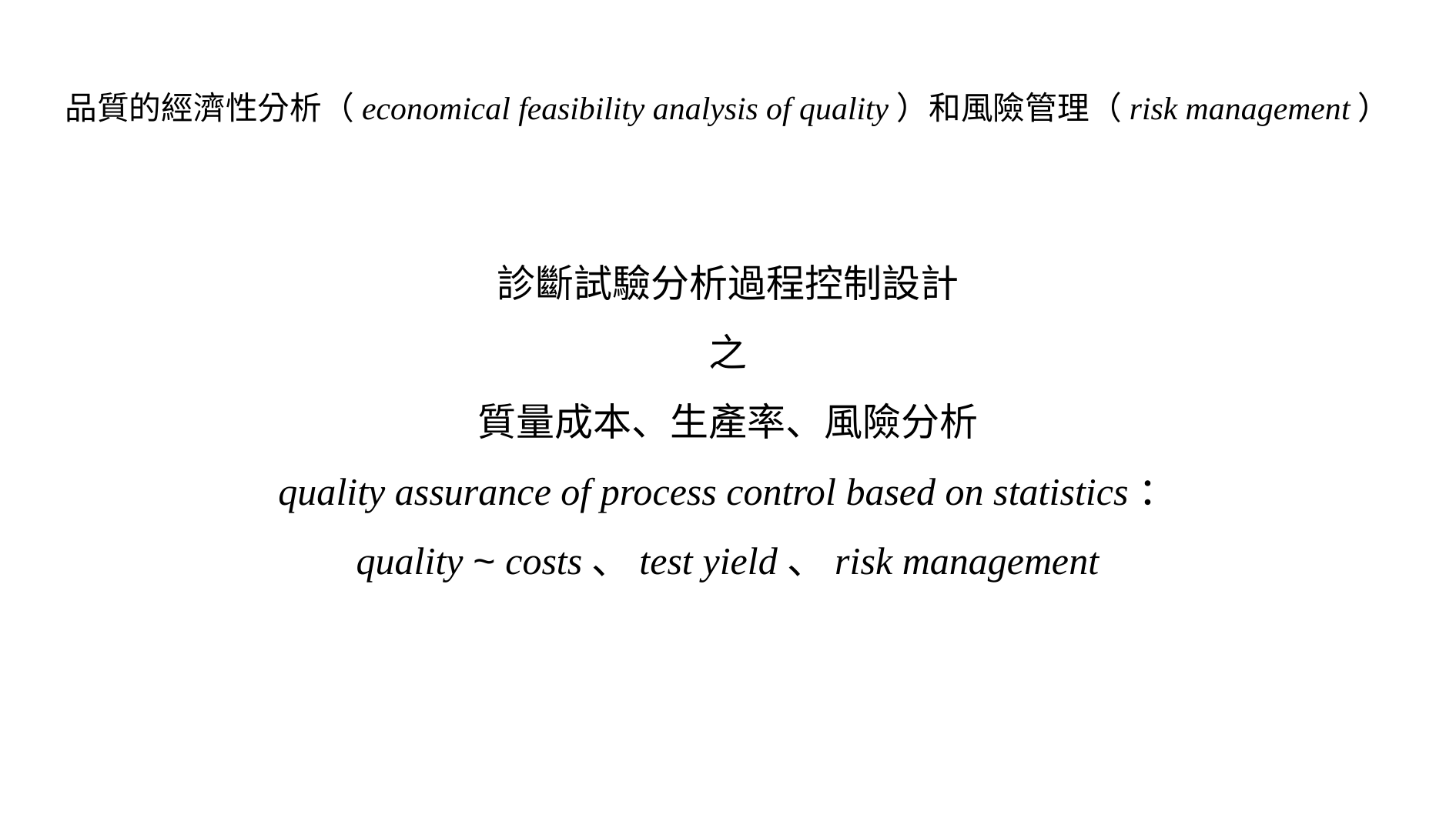

品質的經濟性分析（economical feasibility analysis of quality）和風險管理（risk management）
# 診斷試驗分析過程控制設計 之 質量成本、生產率、風險分析 quality assurance of process control based on statistics： quality ~ costs、test yield、risk management